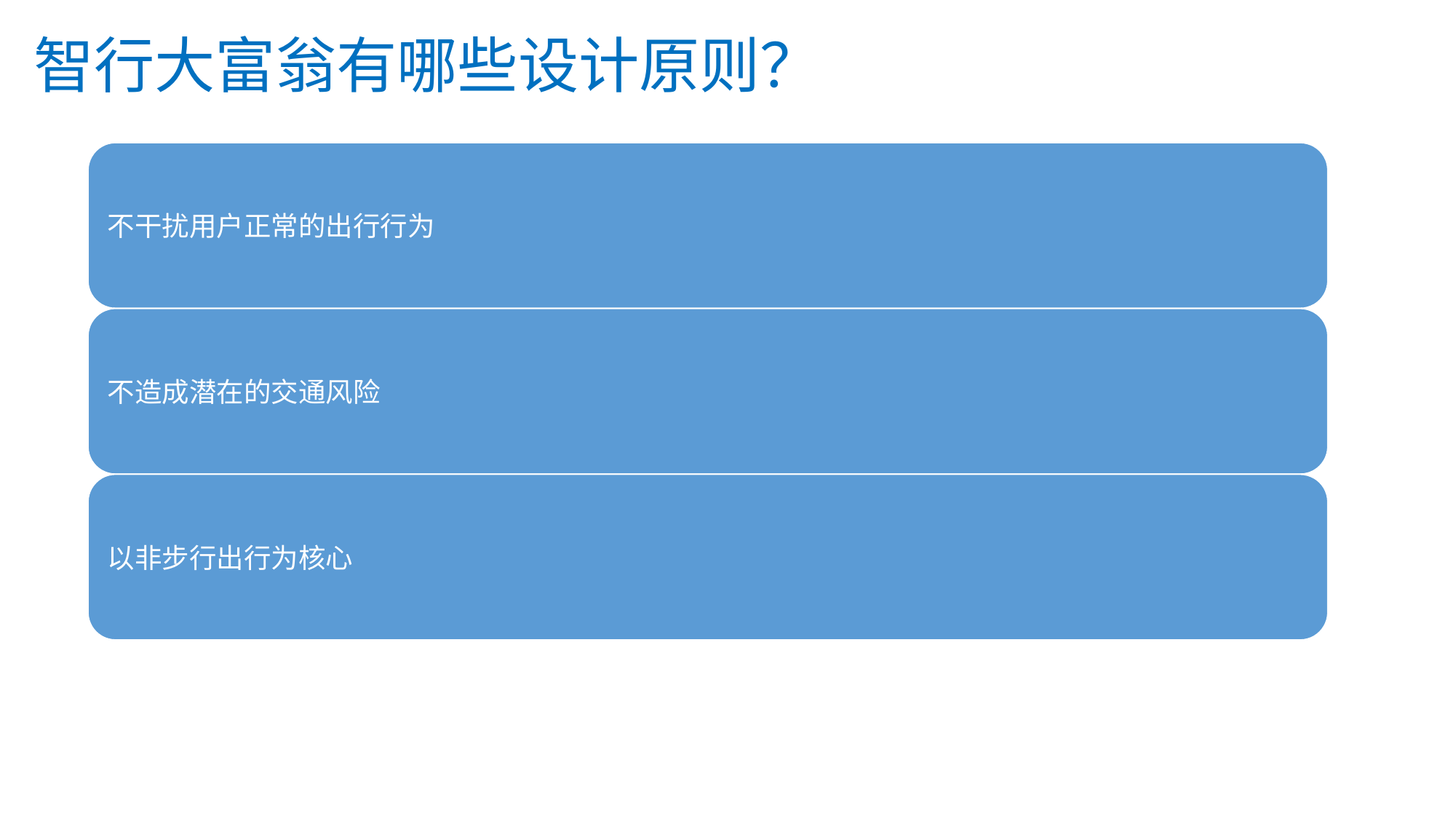

智行大富翁有哪些设计原则？
不干扰用户正常的出行行为
不造成潜在的交通风险
以非步行出行为核心